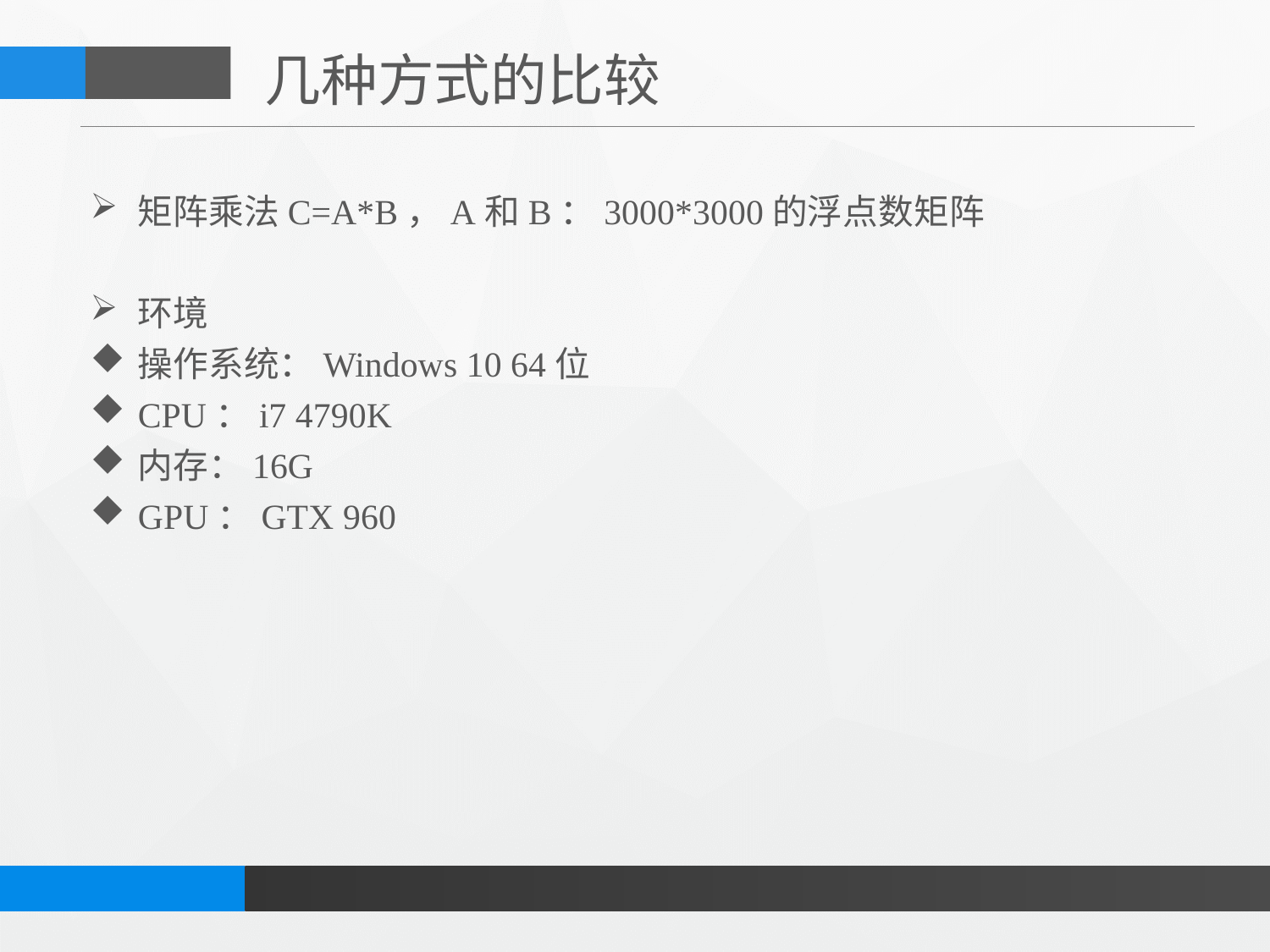

几种方式的比较
矩阵乘法C=A*B，A和B：3000*3000的浮点数矩阵

环境
操作系统：Windows 10 64位
CPU：i7 4790K
内存：16G
GPU：GTX 960